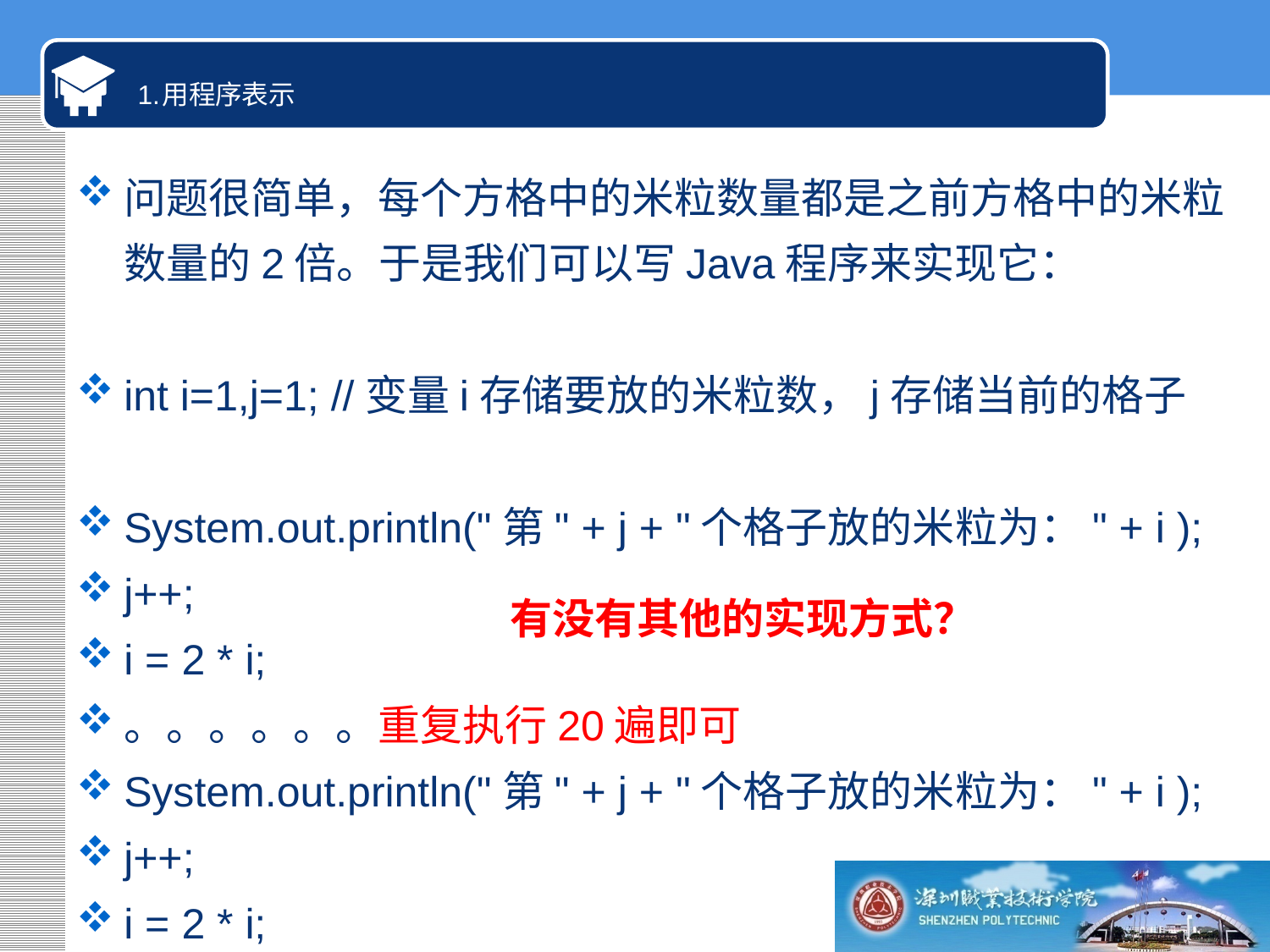

# 1.用程序表示
问题很简单，每个方格中的米粒数量都是之前方格中的米粒数量的2倍。于是我们可以写Java程序来实现它：

int i=1,j=1; //变量i存储要放的米粒数，j存储当前的格子

System.out.println("第" + j + "个格子放的米粒为：" + i );
j++;
i = 2 * i;
。。。。。。重复执行20遍即可
System.out.println("第" + j + "个格子放的米粒为：" + i );
j++;
i = 2 * i;
有没有其他的实现方式？